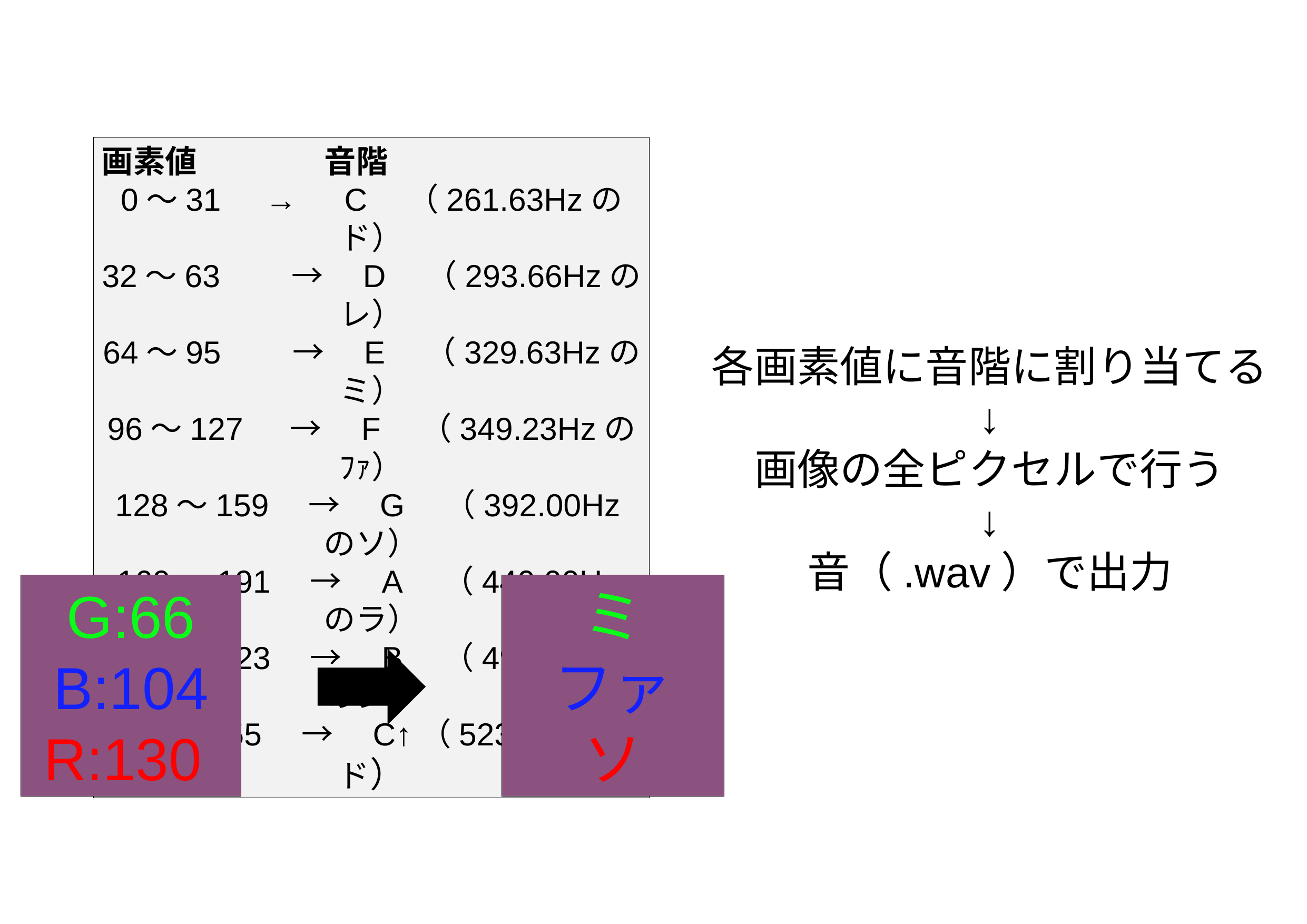

画素値　　　　音階
0〜31     →　C　（261.63Hzのド）
32〜63　　→　D　（293.66Hzのレ）
64〜95　　→　E　（329.63Hzのミ）
96〜127　 →　F　（349.23Hzのﾌｧ）
128〜159　→　G　（392.00Hzのソ）
160〜191　→　A　（440.00Hzのラ）
192〜223　→　B　（493.88Hzのシ）
224〜255　→　C↑（523.25Hzのド）
各画素値に音階に割り当てる
↓
画像の全ピクセルで行う
↓
音（.wav）で出力
ミ
ファ
ソ
G:66
B:104
R:130